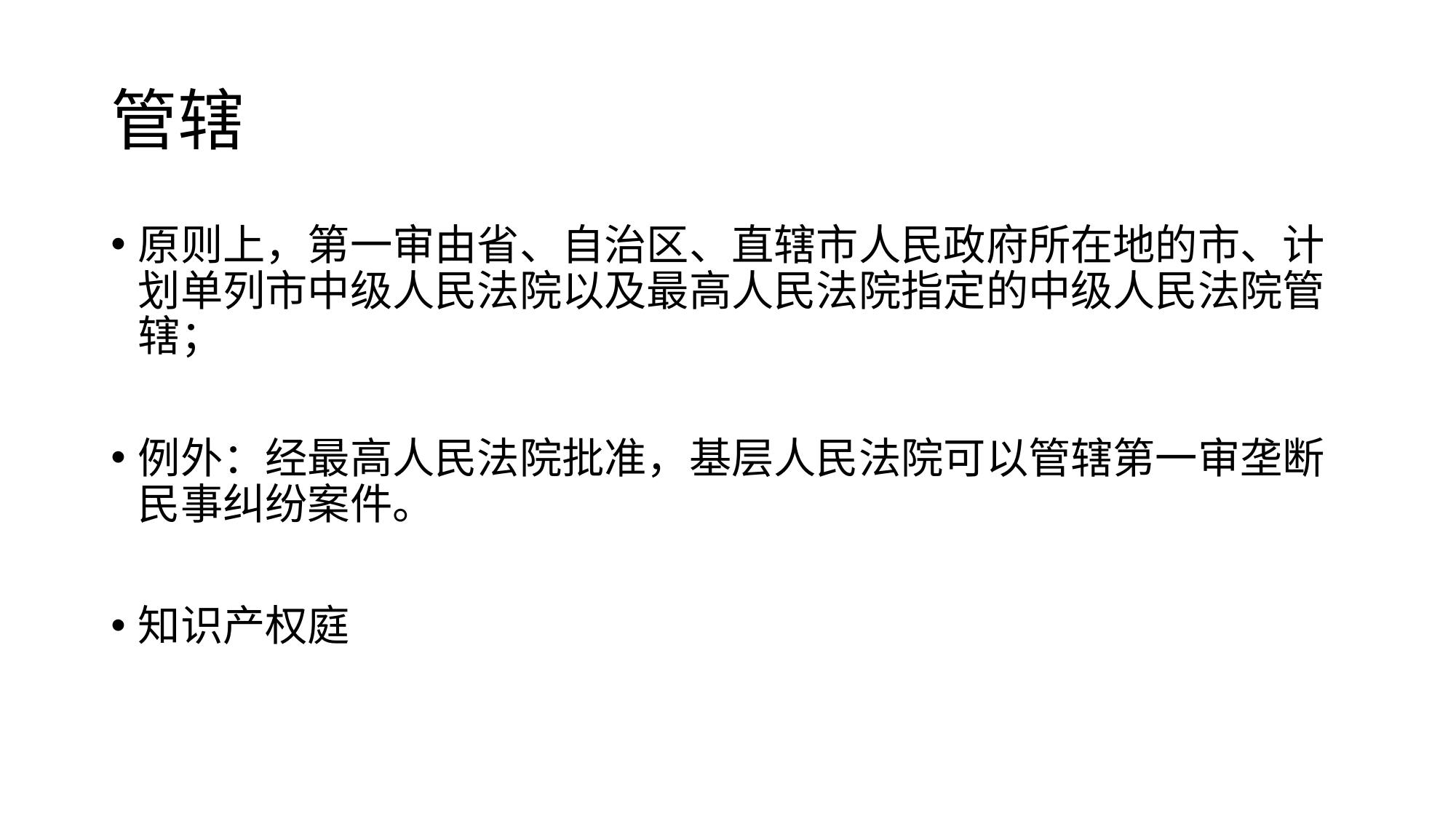

# 管辖
原则上，第一审由省、自治区、直辖市人民政府所在地的市、计划单列市中级人民法院以及最高人民法院指定的中级人民法院管辖；

例外：经最高人民法院批准，基层人民法院可以管辖第一审垄断民事纠纷案件。

知识产权庭